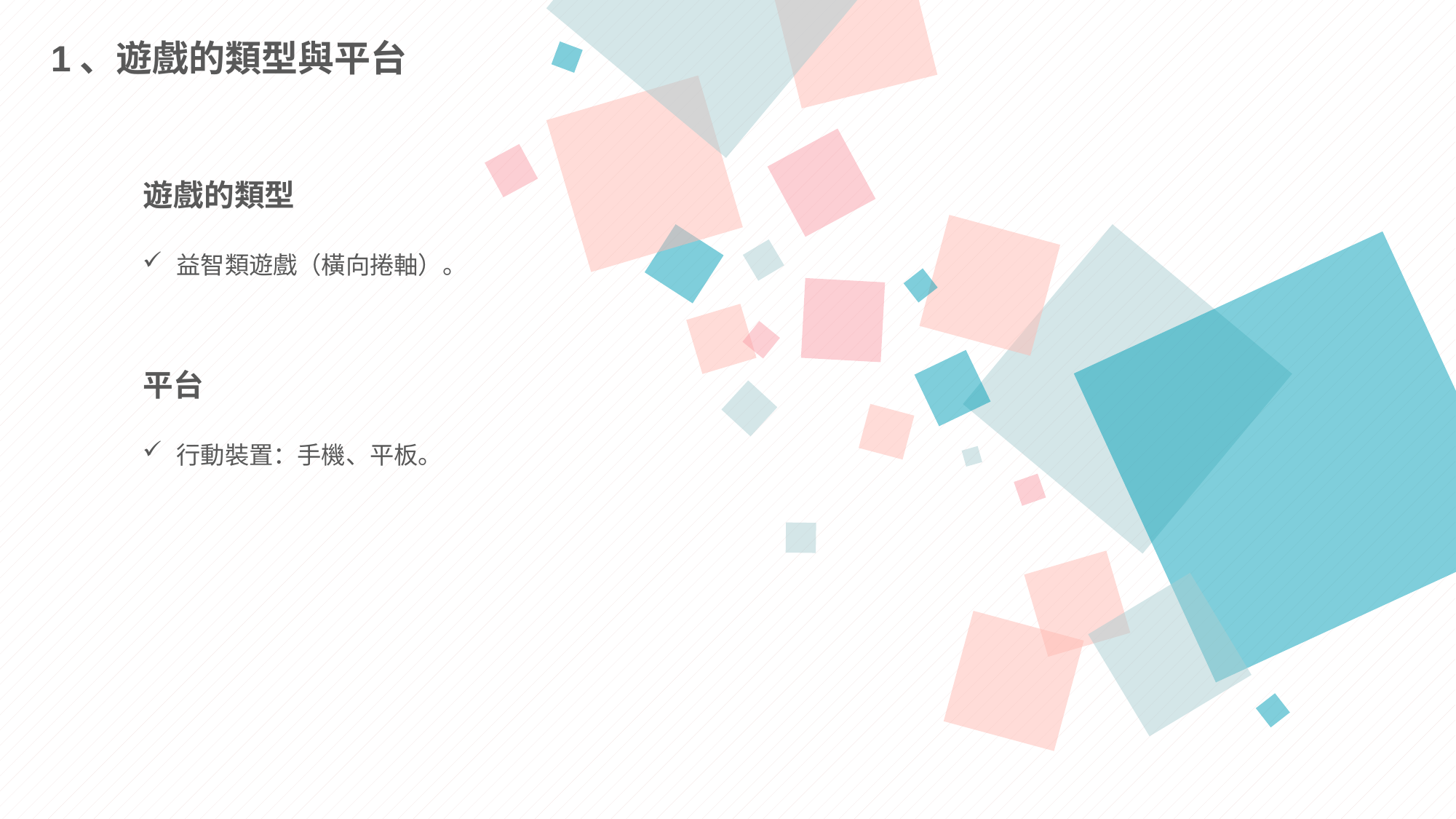

1、遊戲的類型與平台
遊戲的類型
益智類遊戲（橫向捲軸）。
平台
行動裝置：手機、平板。